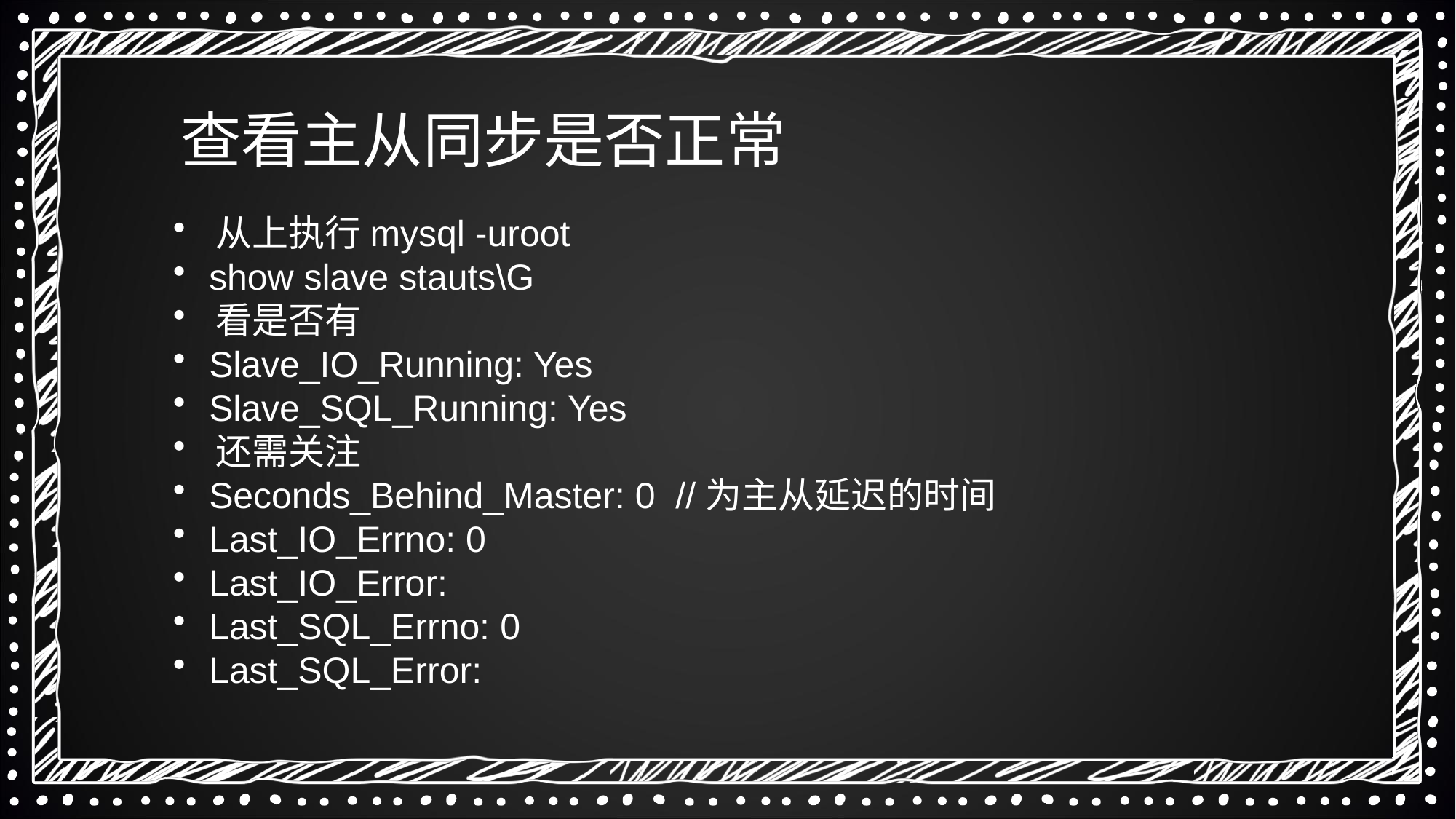

查看主从同步是否正常
 从上执行mysql -uroot
 show slave stauts\G
 看是否有
 Slave_IO_Running: Yes
 Slave_SQL_Running: Yes
 还需关注
 Seconds_Behind_Master: 0  //为主从延迟的时间
 Last_IO_Errno: 0
 Last_IO_Error:
 Last_SQL_Errno: 0
 Last_SQL_Error: